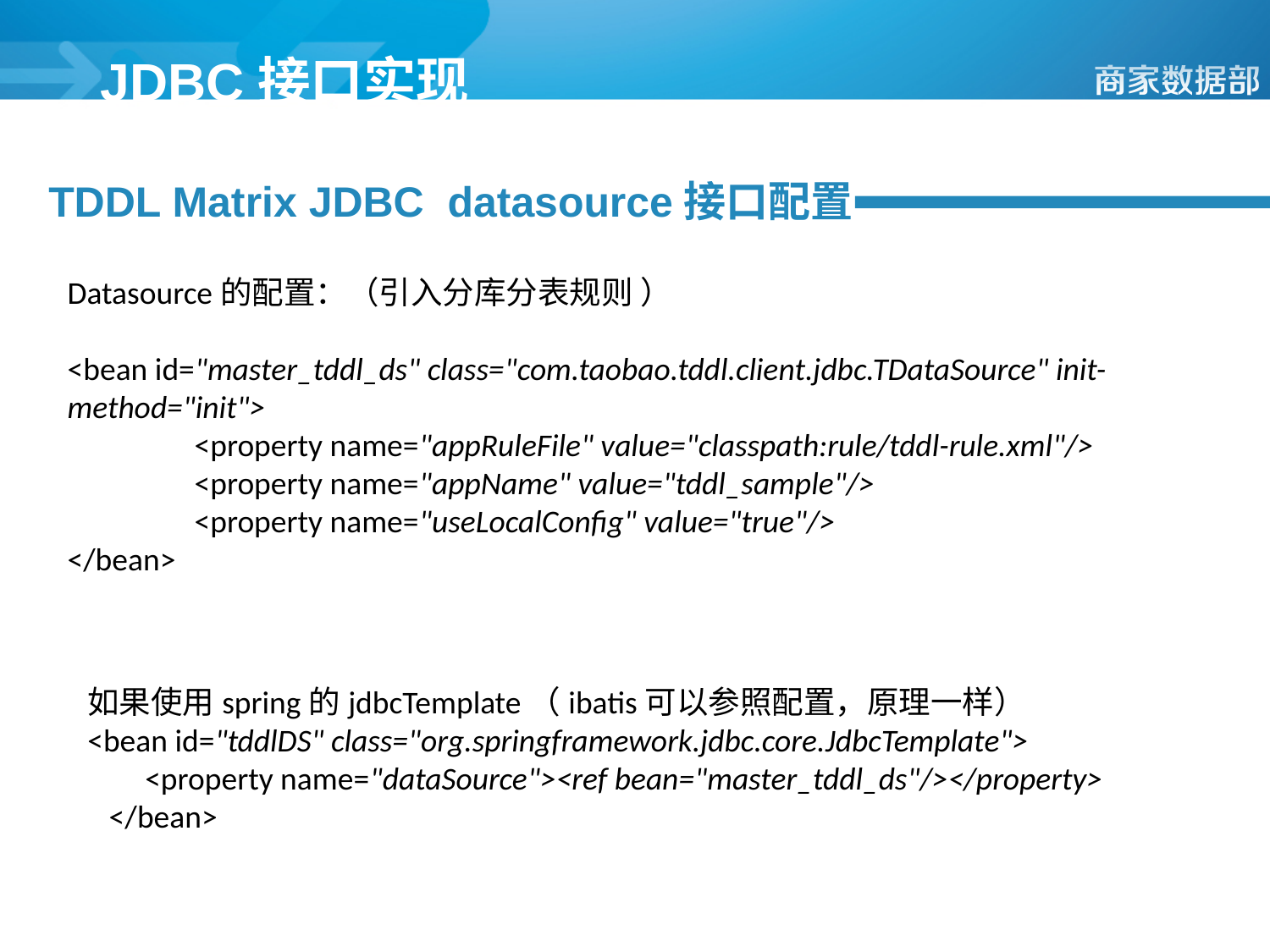

JDBC接口实现
TDDL Matrix JDBC  datasource接口配置

Datasource的配置：（引入分库分表规则 ）

<bean id="master_tddl_ds" class="com.taobao.tddl.client.jdbc.TDataSource" init-method="init">
	<property name="appRuleFile" value="classpath:rule/tddl-rule.xml"/>
	<property name="appName" value="tddl_sample"/>
	<property name="useLocalConfig" value="true"/>
</bean>

如果使用spring的jdbcTemplate（ibatis可以参照配置，原理一样）
<bean id="tddlDS" class="org.springframework.jdbc.core.JdbcTemplate">
        <property name="dataSource"><ref bean="master_tddl_ds"/></property>
   </bean>